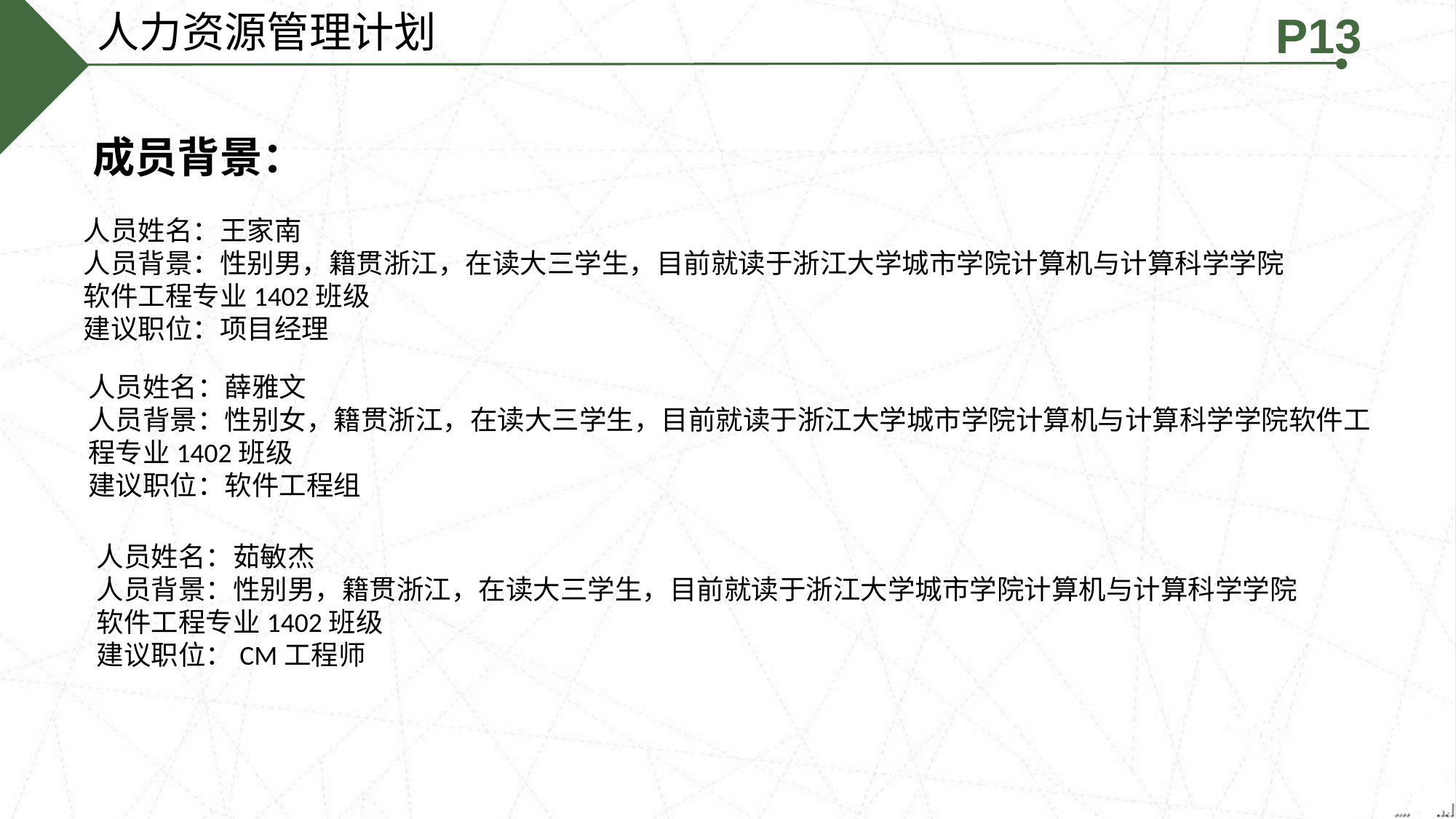

人力资源管理计划
P13

 成员背景：

人员姓名：王家南
人员背景：性别男，籍贯浙江，在读大三学生，目前就读于浙江大学城市学院计算机与计算科学学院软件工程专业1402班级
建议职位：项目经理

人员姓名：薛雅文
人员背景：性别女，籍贯浙江，在读大三学生，目前就读于浙江大学城市学院计算机与计算科学学院软件工程专业1402班级
建议职位：软件工程组

人员姓名：茹敏杰
人员背景：性别男，籍贯浙江，在读大三学生，目前就读于浙江大学城市学院计算机与计算科学学院软件工程专业1402班级
建议职位：CM工程师